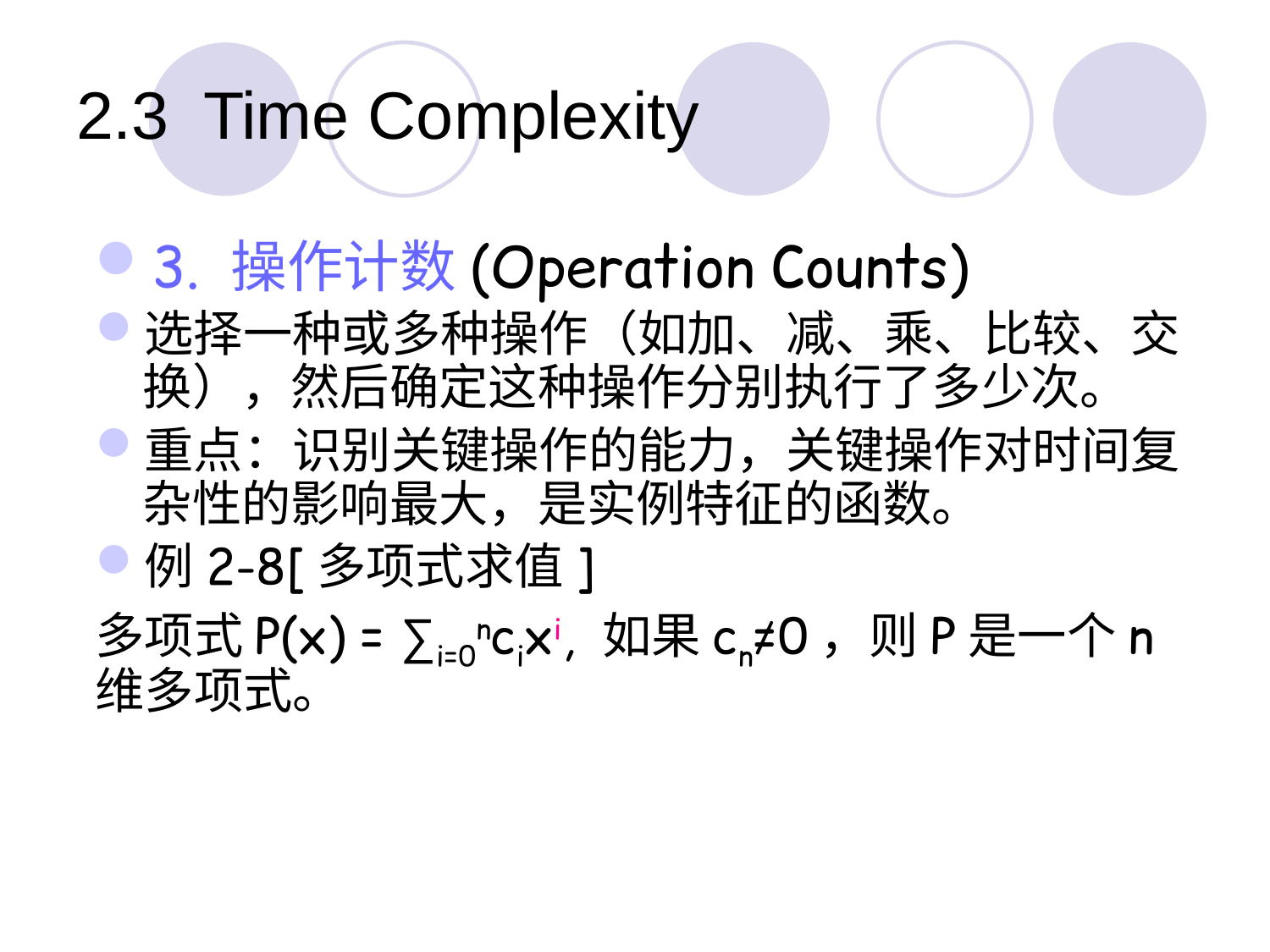

# 2.3	Time Complexity
3. 操作计数(Operation Counts)
选择一种或多种操作（如加、减、乘、比较、交换），然后确定这种操作分别执行了多少次。
重点：识别关键操作的能力，关键操作对时间复杂性的影响最大，是实例特征的函数。
例2-8[多项式求值]
多项式P(x) = ∑i=0ncixi, 如果cn≠0，则P是一个n维多项式。

28